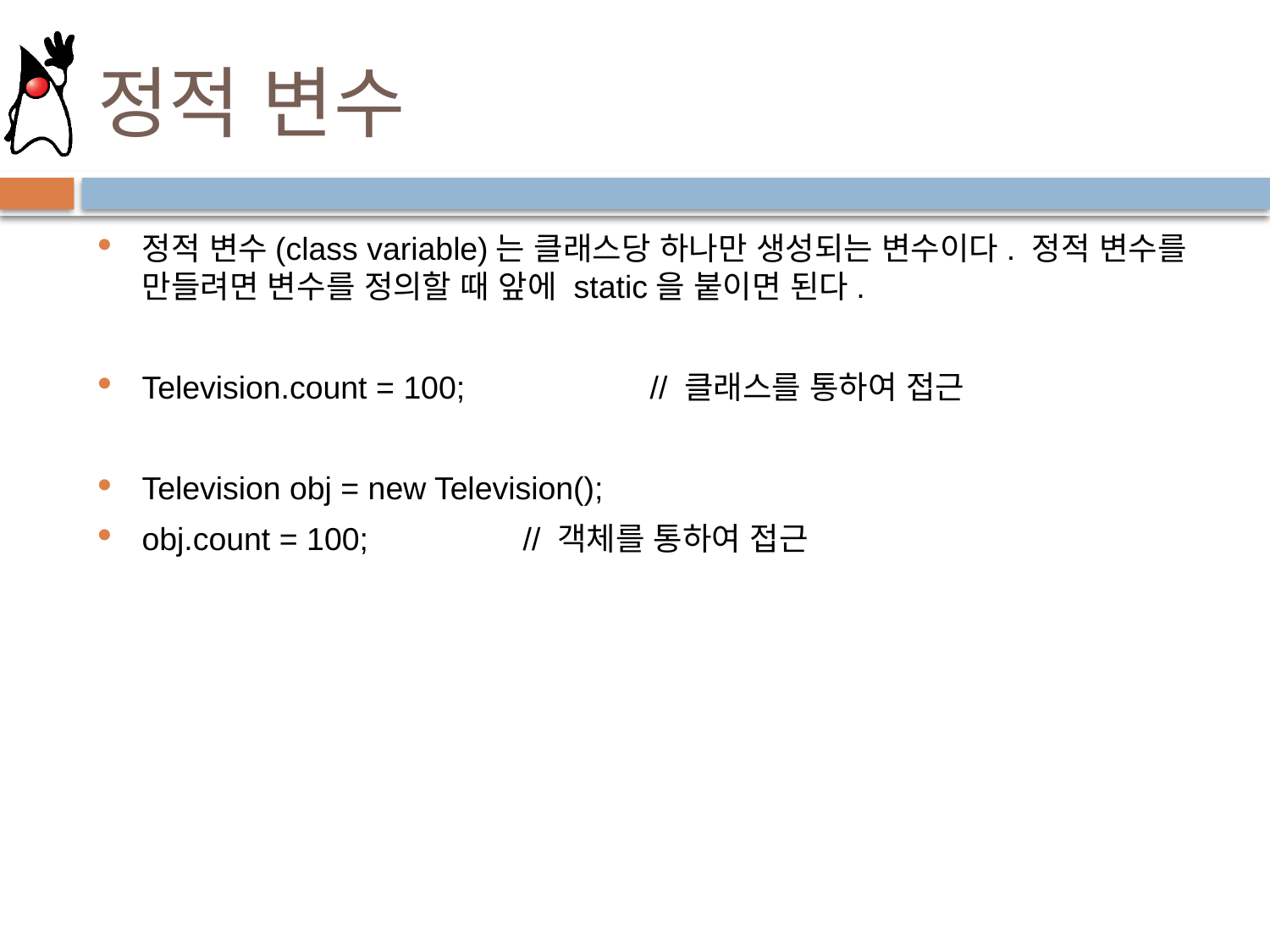

# 정적 변수
정적 변수(class variable)는 클래스당 하나만 생성되는 변수이다. 정적 변수를 만들려면 변수를 정의할 때 앞에 static을 붙이면 된다.

Television.count = 100;		// 클래스를 통하여 접근

Television obj = new Television();
obj.count = 100;		// 객체를 통하여 접근